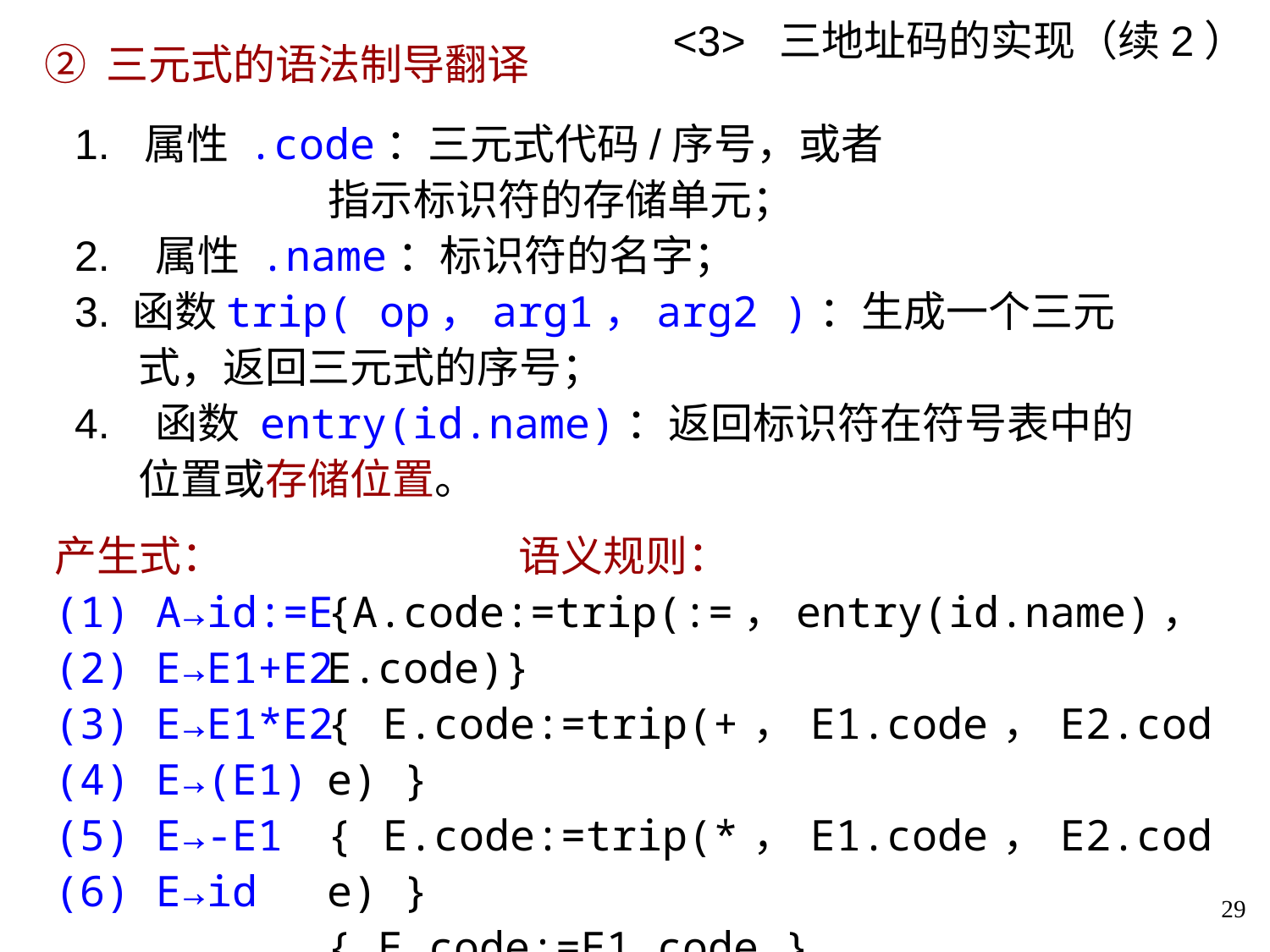

# <3>  三地址码的实现（续2）
② 三元式的语法制导翻译
1.  属性 .code：三元式代码/序号，或者
                    指示标识符的存储单元；
2.   属性 .name：标识符的名字；
3. 函数trip( op，arg1，arg2 )：生成一个三元式，返回三元式的序号；
4.   函数 entry(id.name)：返回标识符在符号表中的位置或存储位置。
产生式：
(1) A→id:=E
(2) E→E1+E2
(3) E→E1*E2
(4) E→(E1)
(5) E→-E1
(6) E→id
                   语义规则：
{A.code:=trip(:=，entry(id.name)，E.code)}
{ E.code:=trip(+，E1.code，E2.code) }
{ E.code:=trip(*，E1.code，E2.code) }
{ E.code:=E1.code }
{ E.code:=trip(@，E1.code， ) }
{ E.code:=entry(id.name) }
29